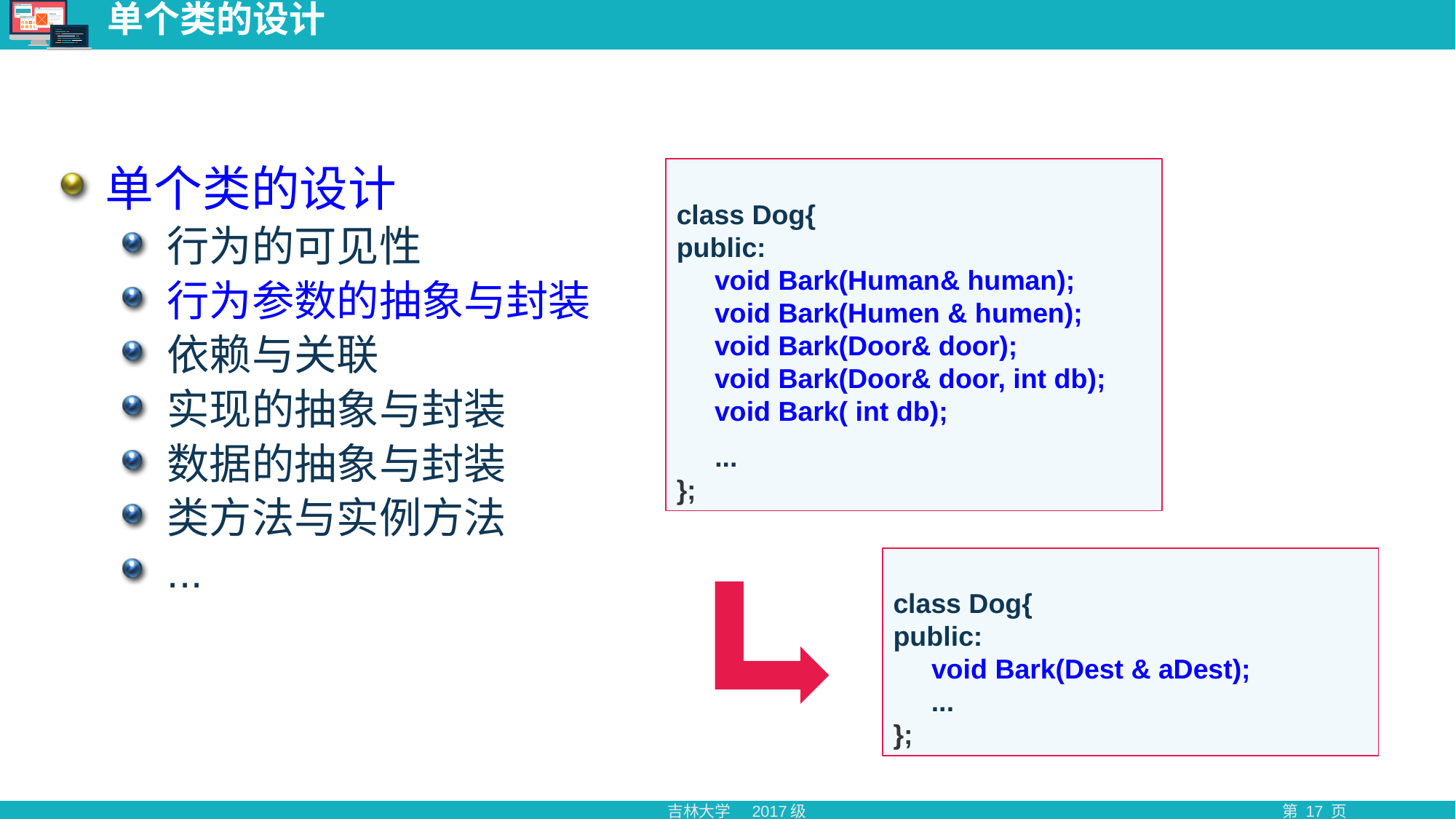

# 单个类的设计
单个类的设计
行为的可见性
行为参数的抽象与封装
依赖与关联
实现的抽象与封装
数据的抽象与封装
类方法与实例方法
...

class Dog{
public:
     void Bark(Human& human);
     void Bark(Humen & humen);
     void Bark(Door& door);
     void Bark(Door& door, int db);
     void Bark( int db);
     ...
};
class Dog{
public:
     void Bark(Dest & aDest);
     ...
};